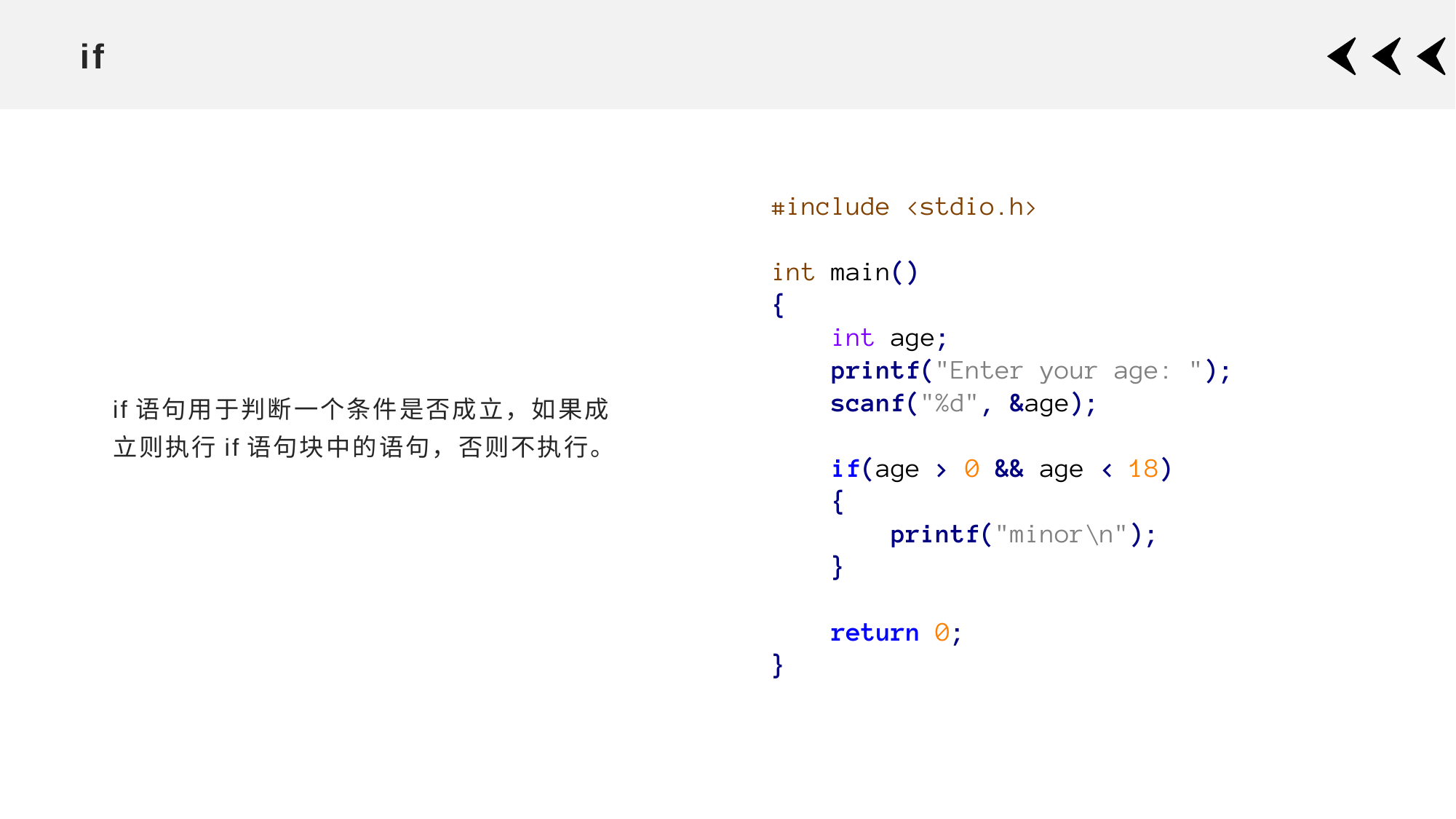

# if
#include <stdio.h> int main(){    int age;    printf("Enter your age: ");    scanf("%d", &age);        if(age > 0 && age < 18)    {        printf("minor\n");    }     return 0;}
if语句用于判断一个条件是否成立，如果成立则执行if语句块中的语句，否则不执行。